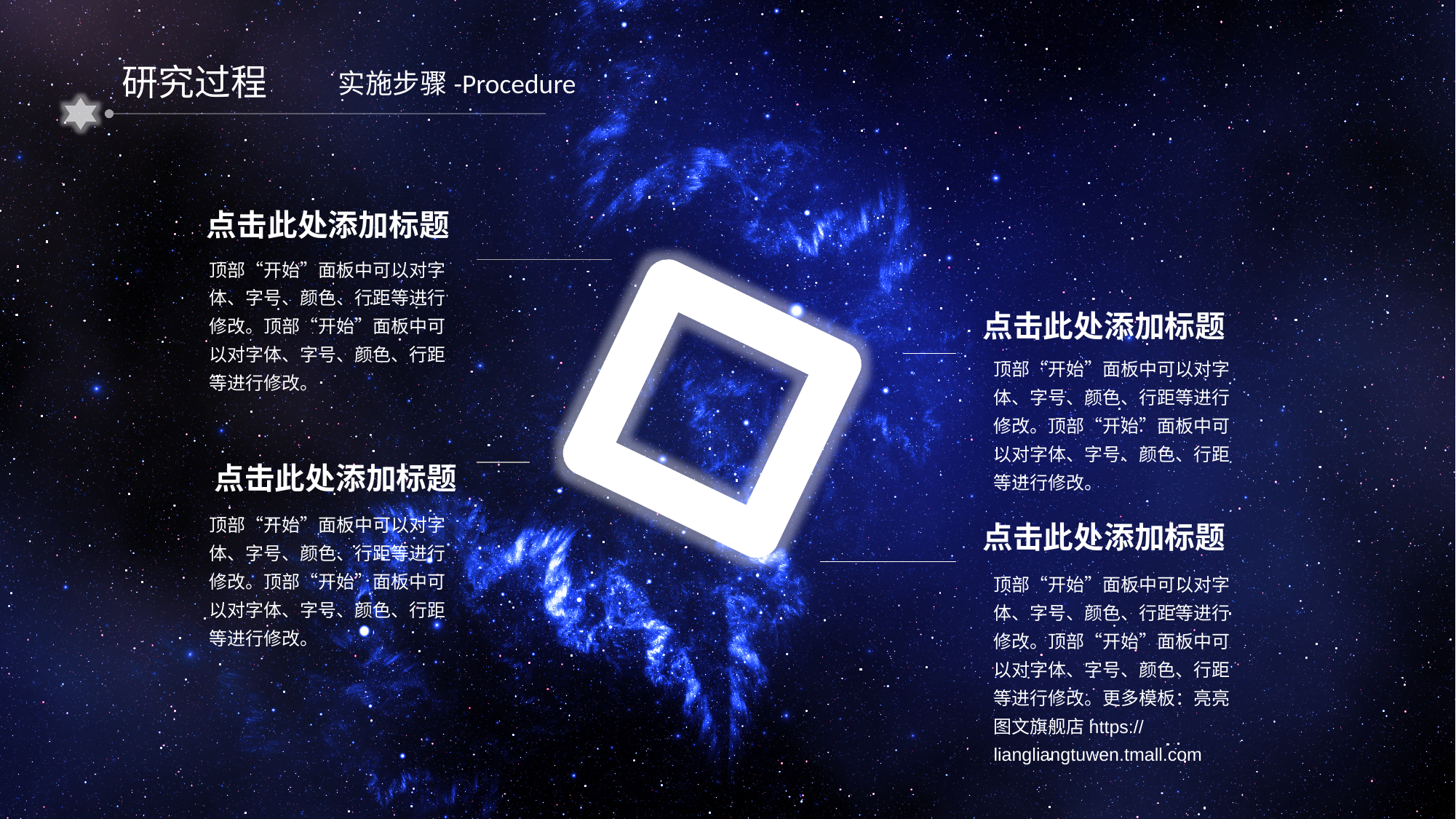

研究过程
实施步骤-Procedure
点击此处添加标题
顶部“开始”面板中可以对字体、字号、颜色、行距等进行修改。顶部“开始”面板中可以对字体、字号、颜色、行距等进行修改。

点击此处添加标题
顶部“开始”面板中可以对字体、字号、颜色、行距等进行修改。顶部“开始”面板中可以对字体、字号、颜色、行距等进行修改。
点击此处添加标题
顶部“开始”面板中可以对字体、字号、颜色、行距等进行修改。顶部“开始”面板中可以对字体、字号、颜色、行距等进行修改。
点击此处添加标题
顶部“开始”面板中可以对字体、字号、颜色、行距等进行修改。顶部“开始”面板中可以对字体、字号、颜色、行距等进行修改。更多模板：亮亮图文旗舰店https://liangliangtuwen.tmall.com